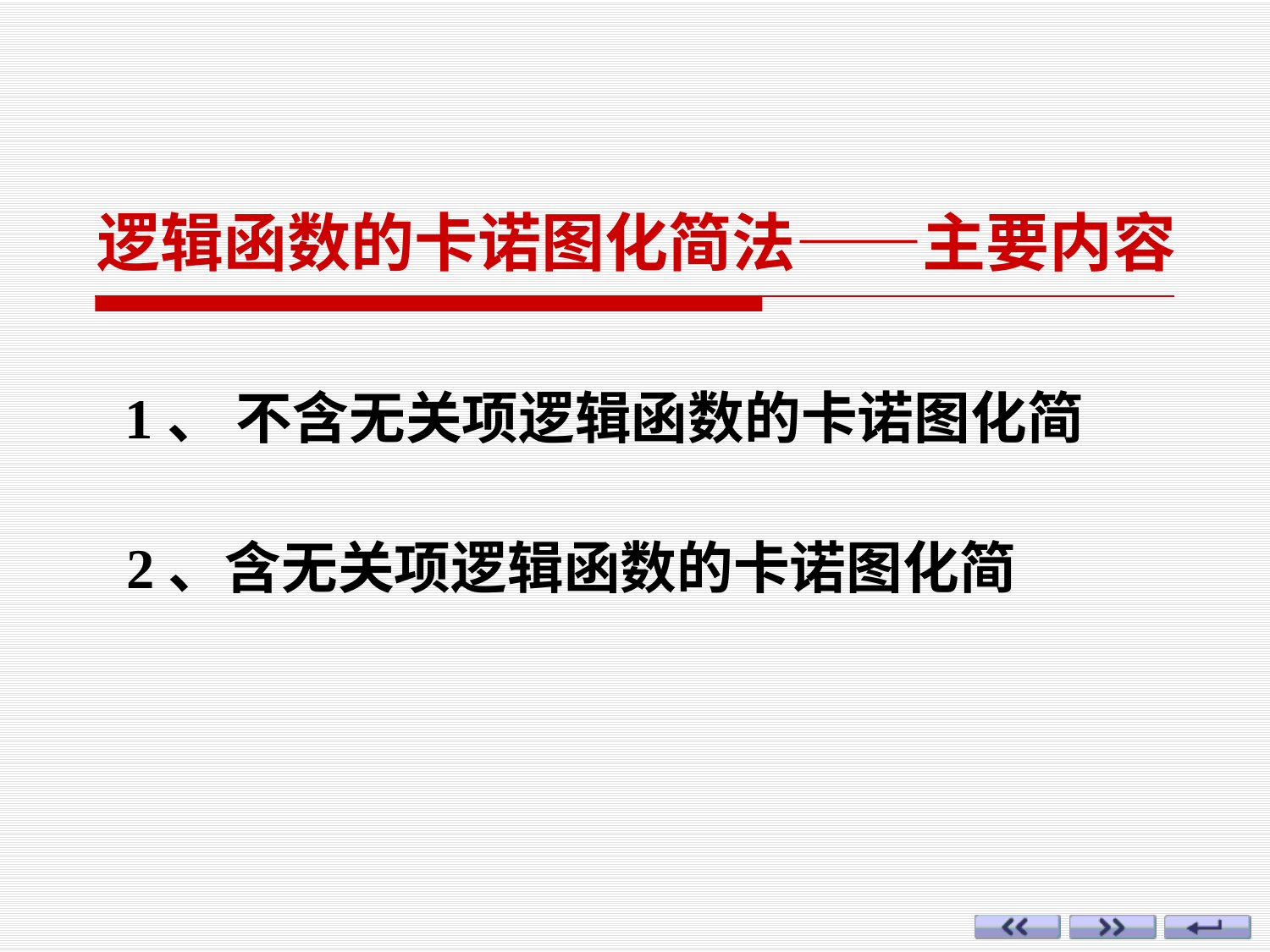

逻辑函数的卡诺图化简法——主要内容
1、 不含无关项逻辑函数的卡诺图化简
2、含无关项逻辑函数的卡诺图化简